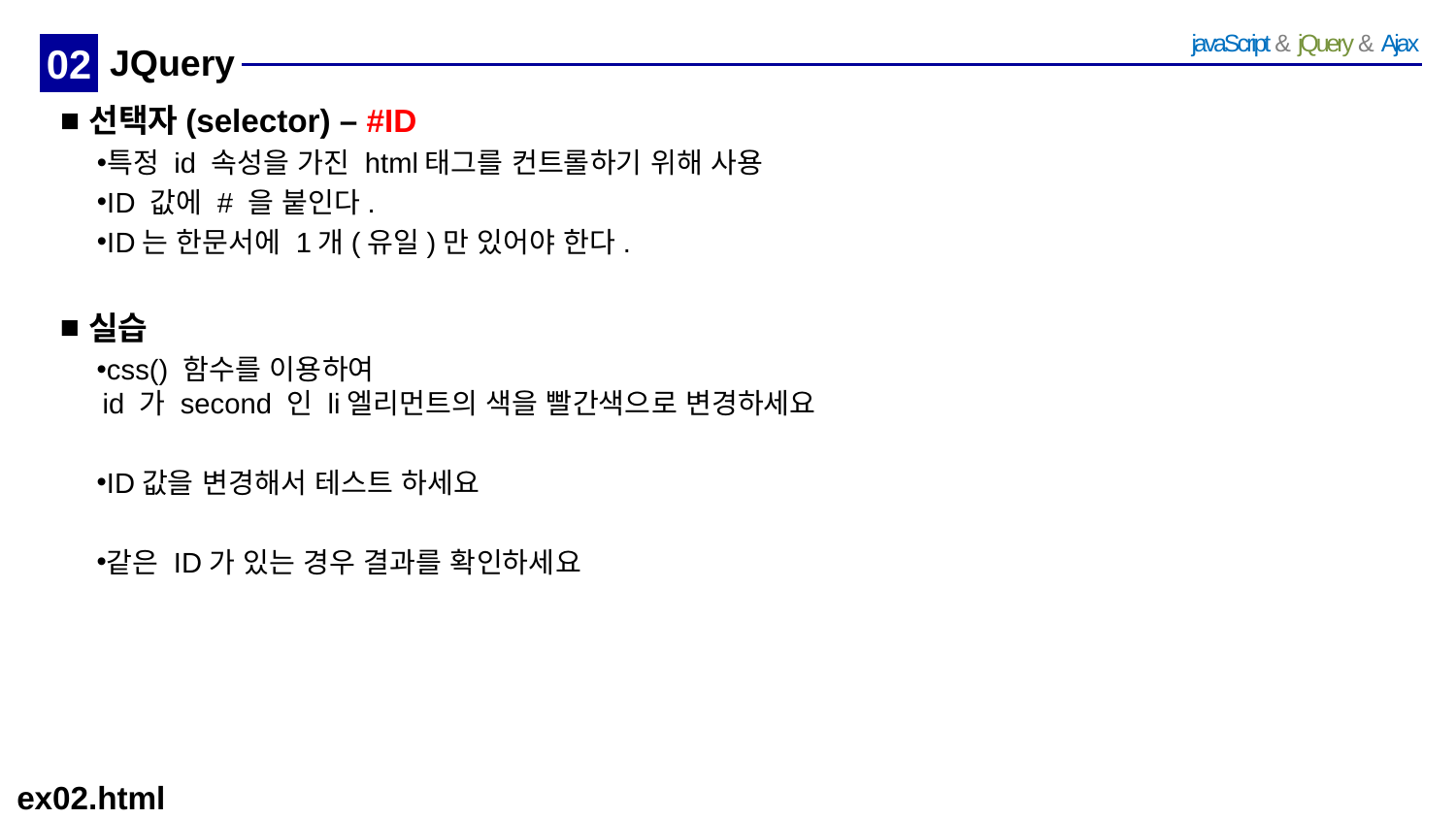

02
# JQuery
선택자(selector) – #ID
특정 id 속성을 가진 html태그를 컨트롤하기 위해 사용
ID 값에 # 을 붙인다.
ID는 한문서에 1개(유일)만 있어야 한다.

실습
css() 함수를 이용하여
id 가 second 인 li엘리먼트의 색을 빨간색으로 변경하세요

ID값을 변경해서 테스트 하세요

같은 ID가 있는 경우 결과를 확인하세요
ex02.html